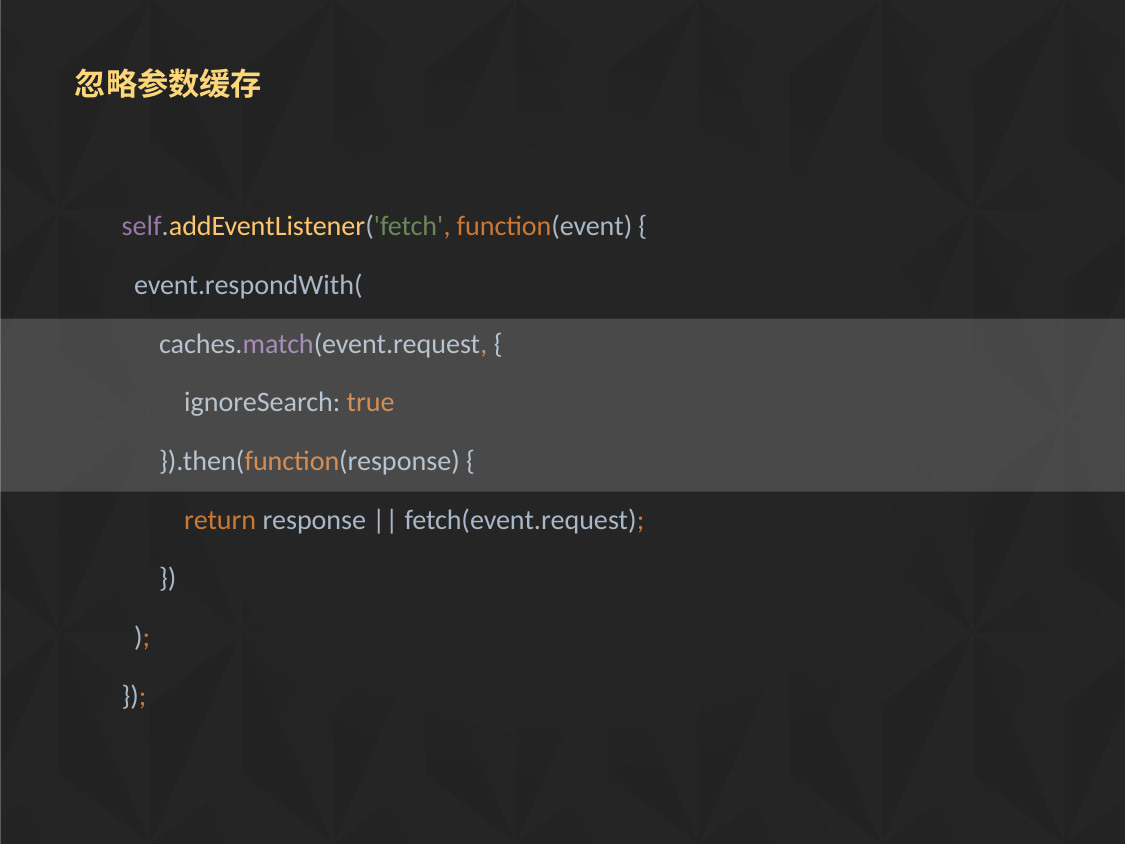

# 忽略参数缓存
self.addEventListener('fetch', function(event) {
  event.respondWith(
      caches.match(event.request, {
          ignoreSearch: true
      }).then(function(response) {
          return response || fetch(event.request);
      })
  );
});